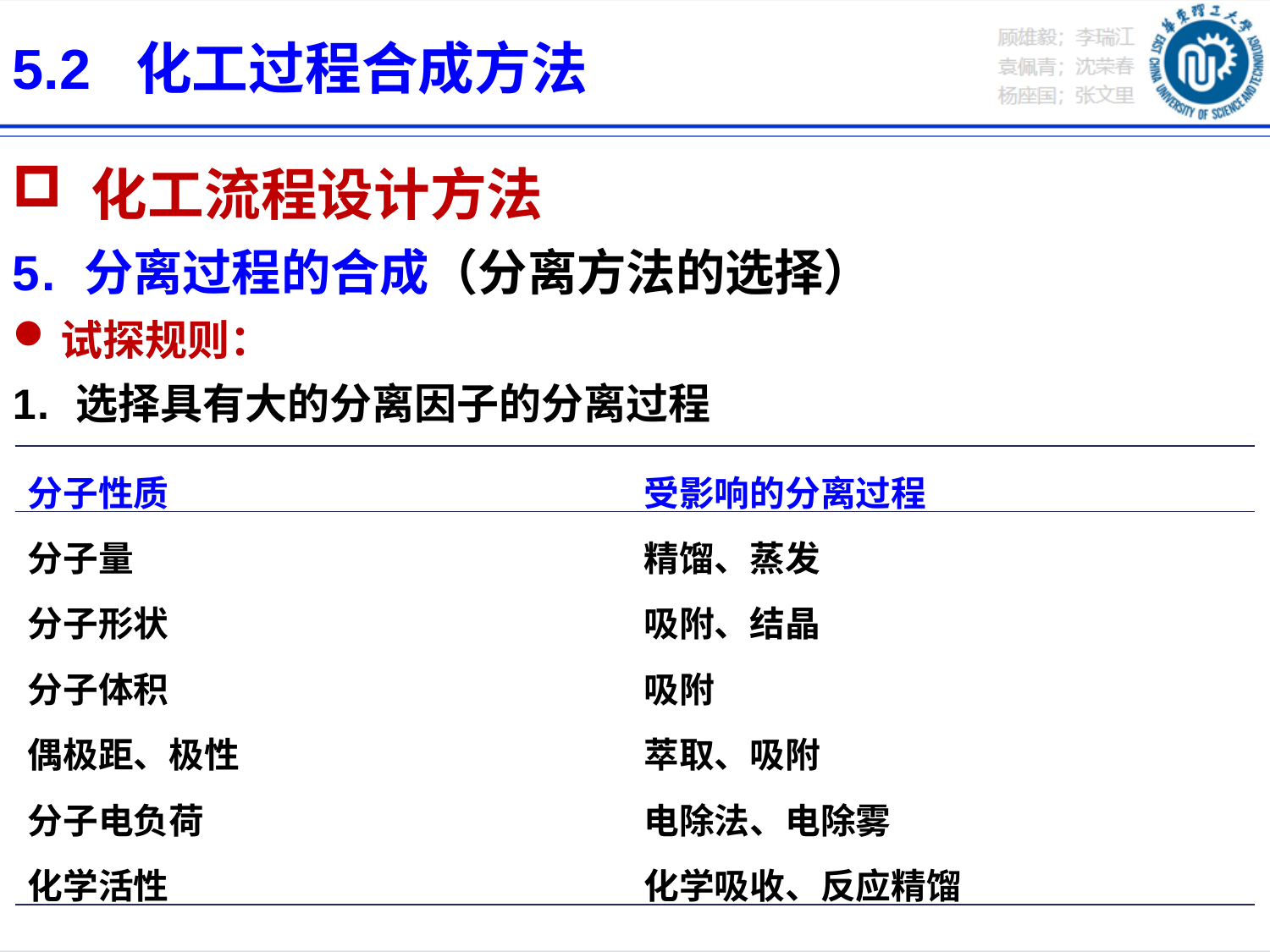

5.2  化工过程合成方法
 化工流程设计方法
分离过程的合成（分离方法的选择）
试探规则：
选择具有大的分离因子的分离过程
| 分子性质 | 受影响的分离过程 |
| --- | --- |
| 分子量 | 精馏、蒸发 |
| 分子形状 | 吸附、结晶 |
| 分子体积 | 吸附 |
| 偶极距、极性 | 萃取、吸附 |
| 分子电负荷 | 电除法、电除雾 |
| 化学活性 | 化学吸收、反应精馏 |